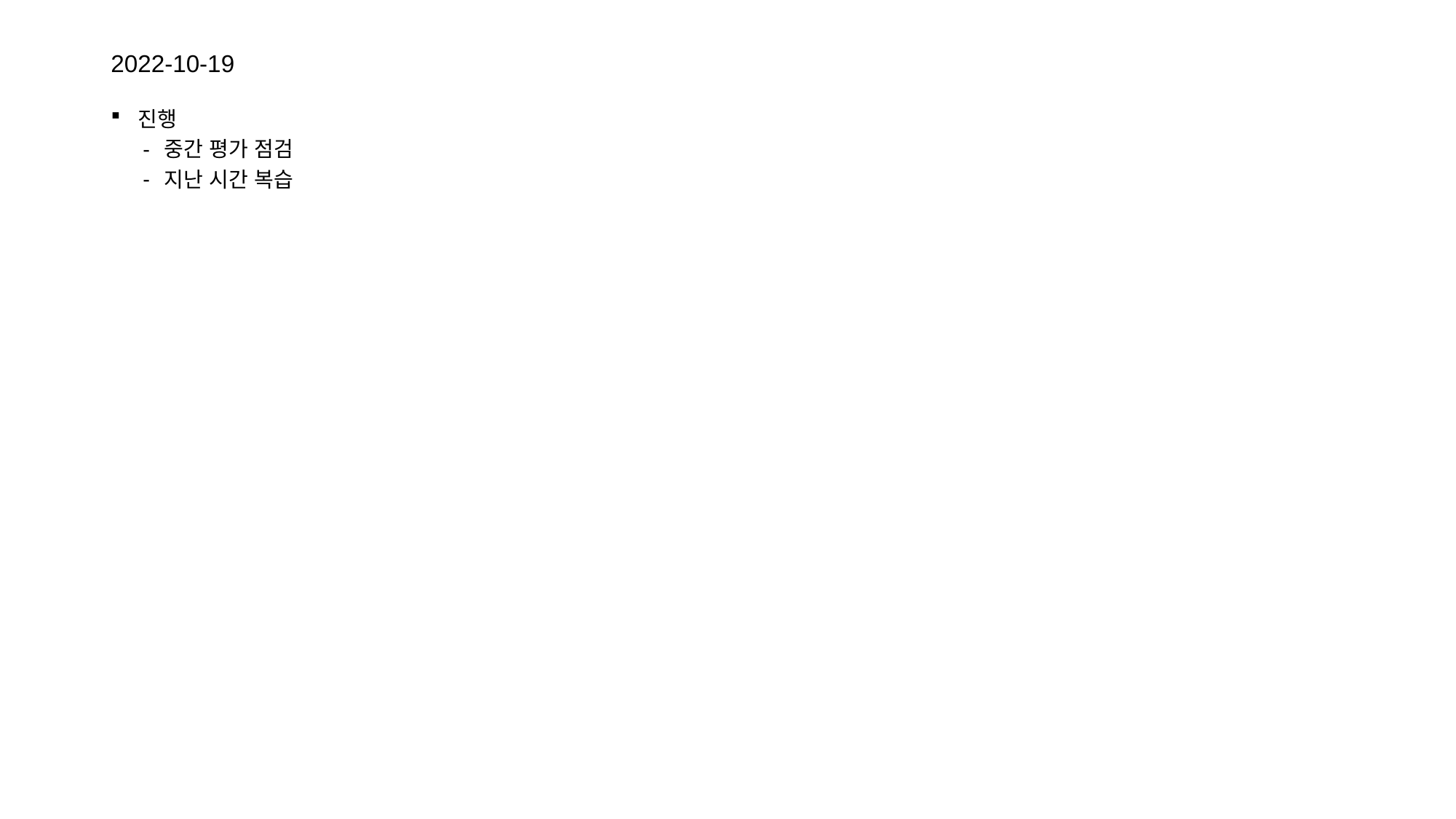

# 2022-10-19

진행
중간 평가 점검
지난 시간 복습